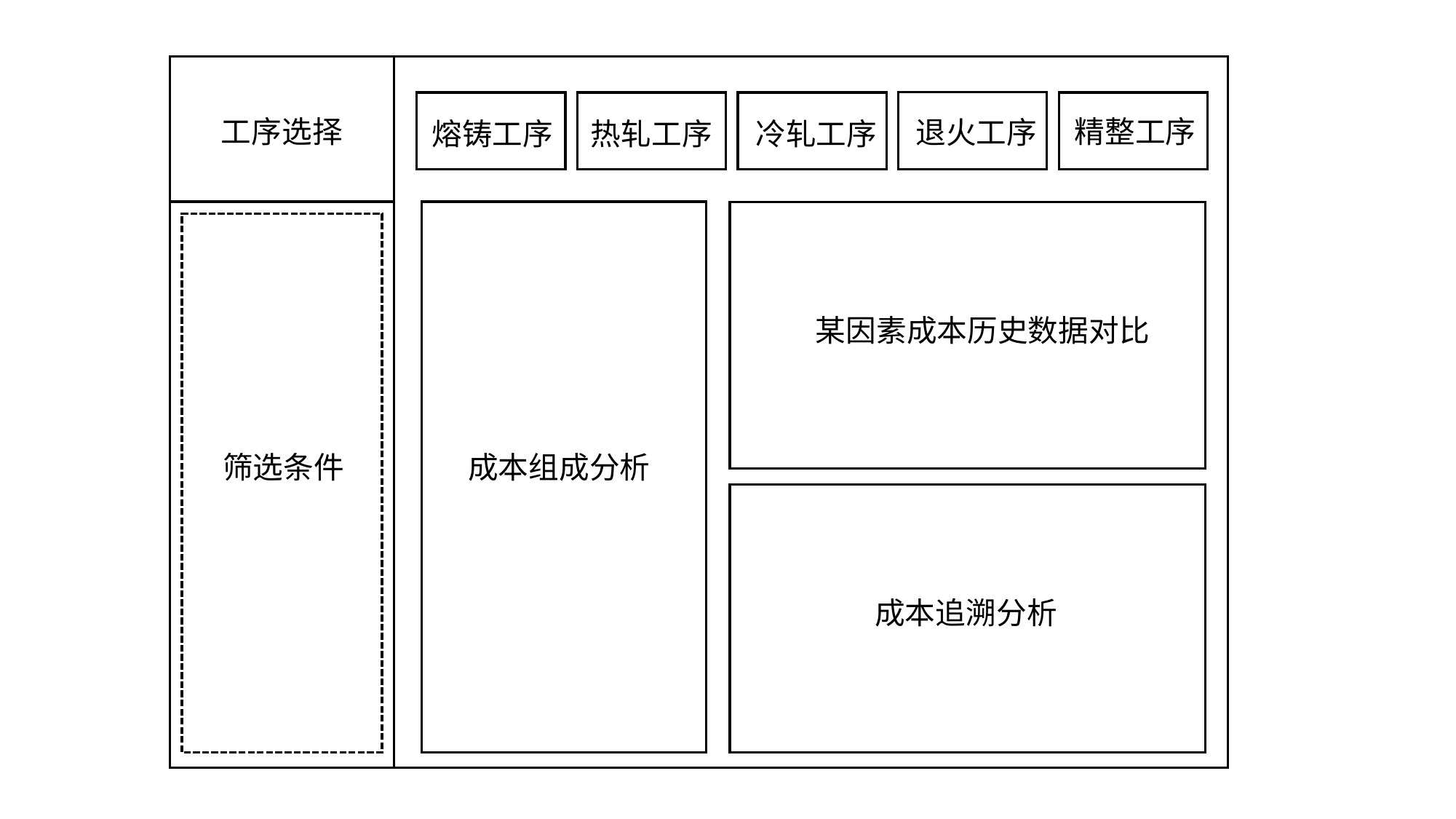

工序选择
精整工序
退火工序
熔铸工序
热轧工序
冷轧工序

某因素成本历史数据对比
成本组成分析
筛选条件

成本追溯分析